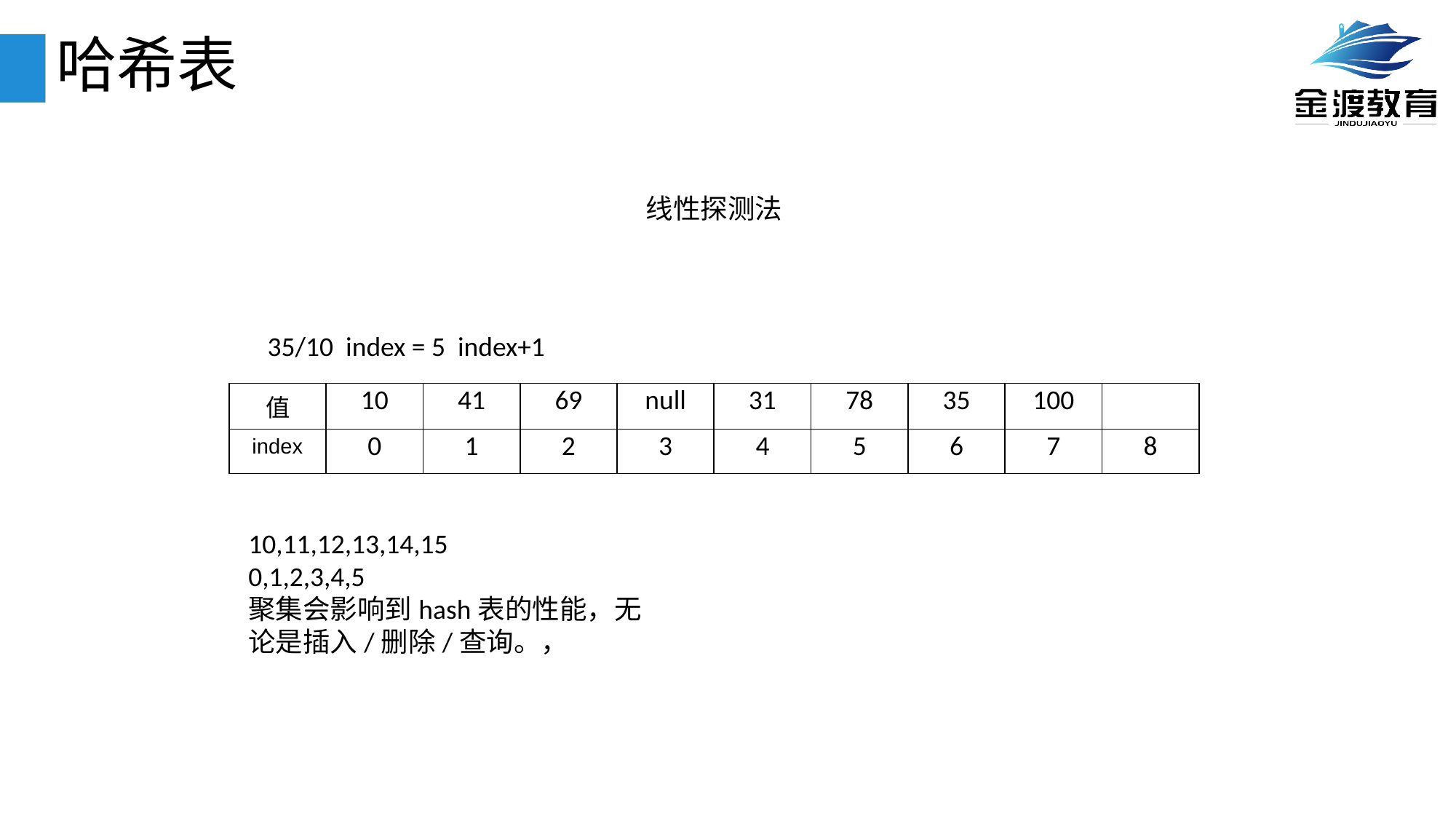

# 哈希表
线性探测法
35/10  index = 5  index+1
| 值 | 10 | 41 | 69 | null | 31 | 78 | 35 | 100 |  |
| --- | --- | --- | --- | --- | --- | --- | --- | --- | --- |
| index | 0 | 1 | 2 | 3 | 4 | 5 | 6 | 7 | 8 |
10,11,12,13,14,15
0,1,2,3,4,5
聚集会影响到hash表的性能，无论是插入/删除/查询。，